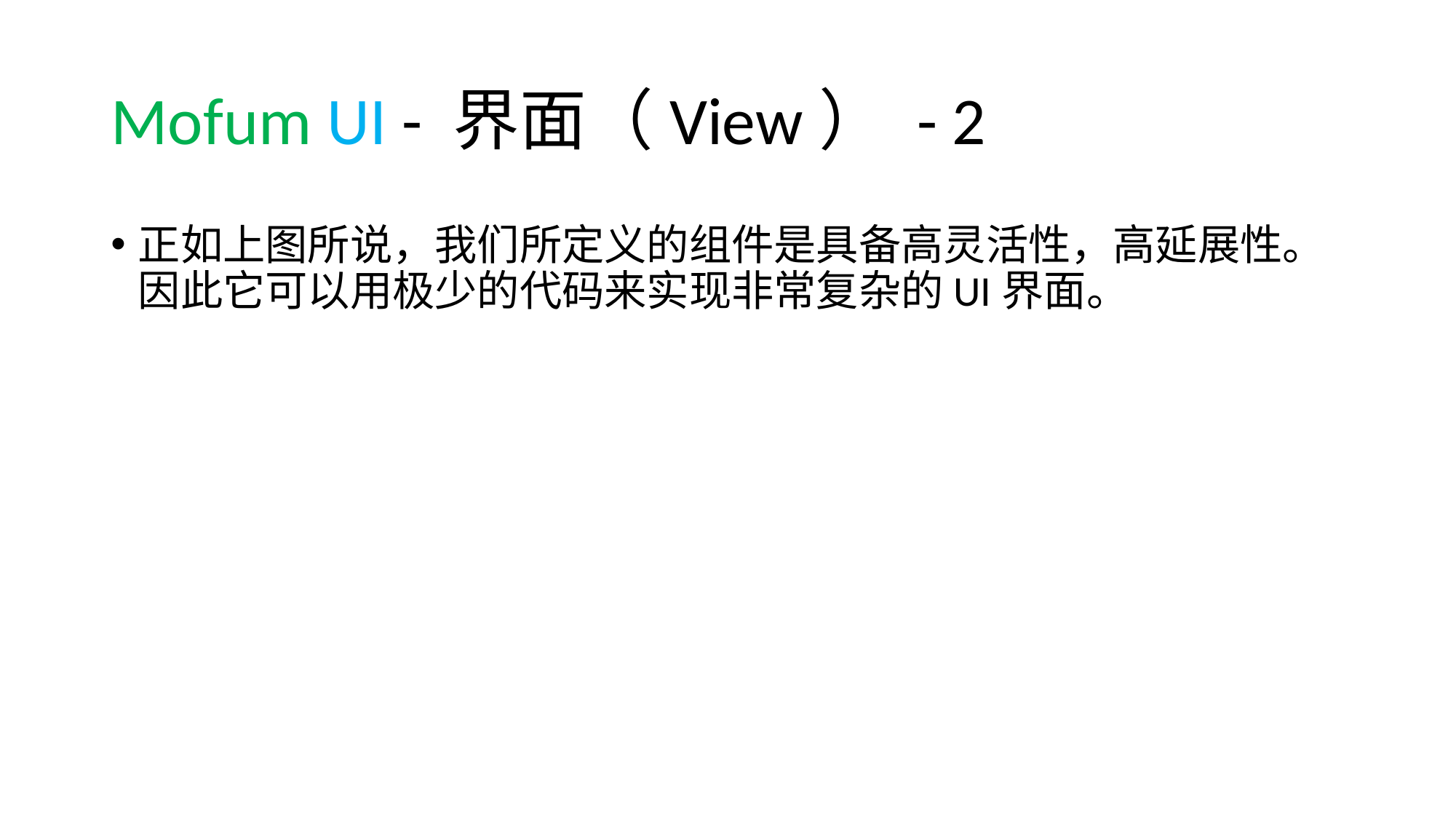

# Mofum UI - 界面（View） - 2
正如上图所说，我们所定义的组件是具备高灵活性，高延展性。因此它可以用极少的代码来实现非常复杂的UI界面。